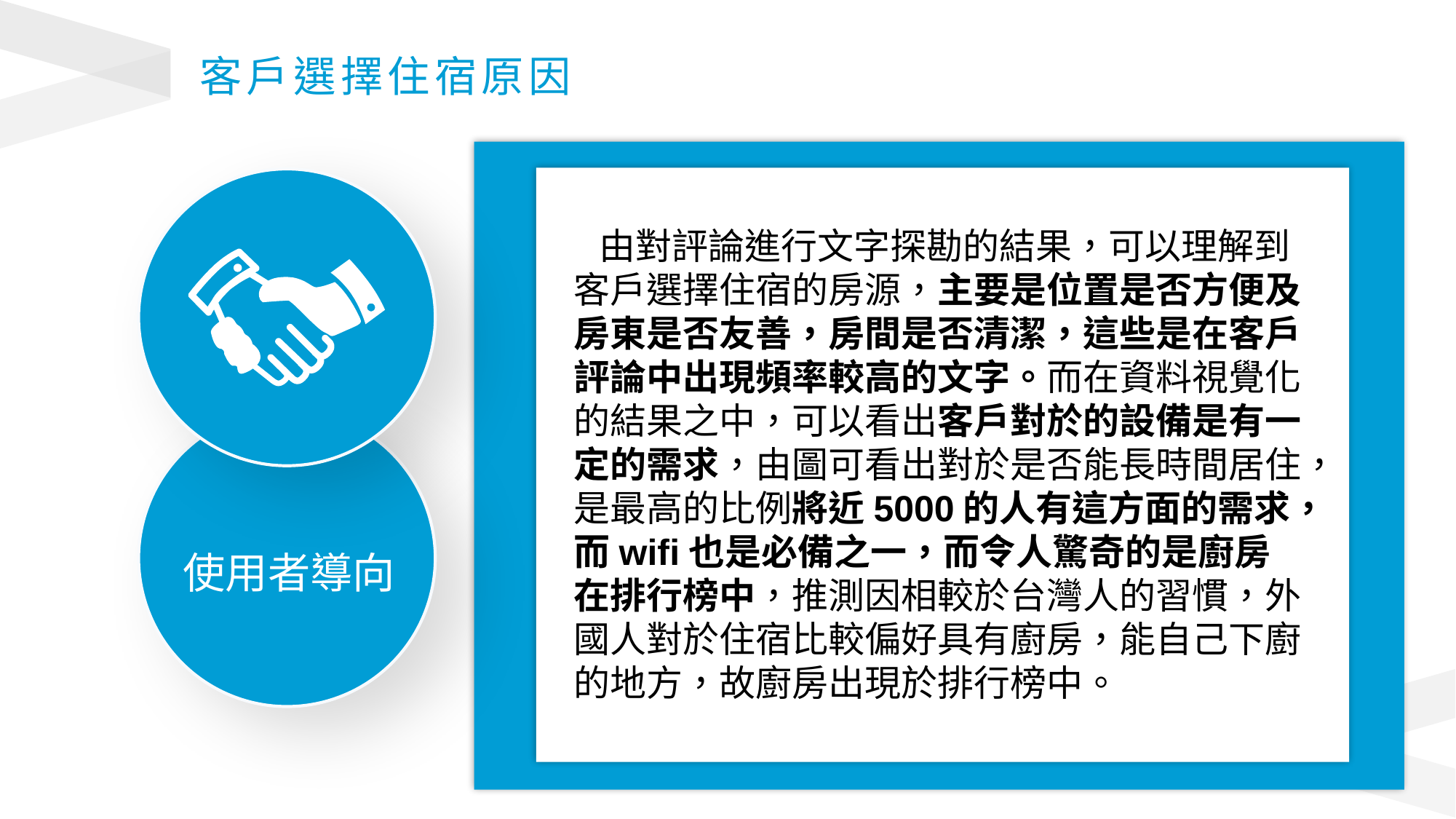

客戶選擇住宿原因

  由對評論進行文字探勘的結果，可以理解到客戶選擇住宿的房源，主要是位置是否方便及房東是否友善，房間是否清潔，這些是在客戶評論中出現頻率較高的文字。而在資料視覺化的結果之中，可以看出客戶對於的設備是有一定的需求，由圖可看出對於是否能長時間居住，是最高的比例將近5000的人有這方面的需求，而wifi也是必備之一，而令人驚奇的是廚房在排行榜中，推測因相較於台灣人的習慣，外國人對於住宿比較偏好具有廚房，能自己下廚的地方，故廚房出現於排行榜中。

使用者導向